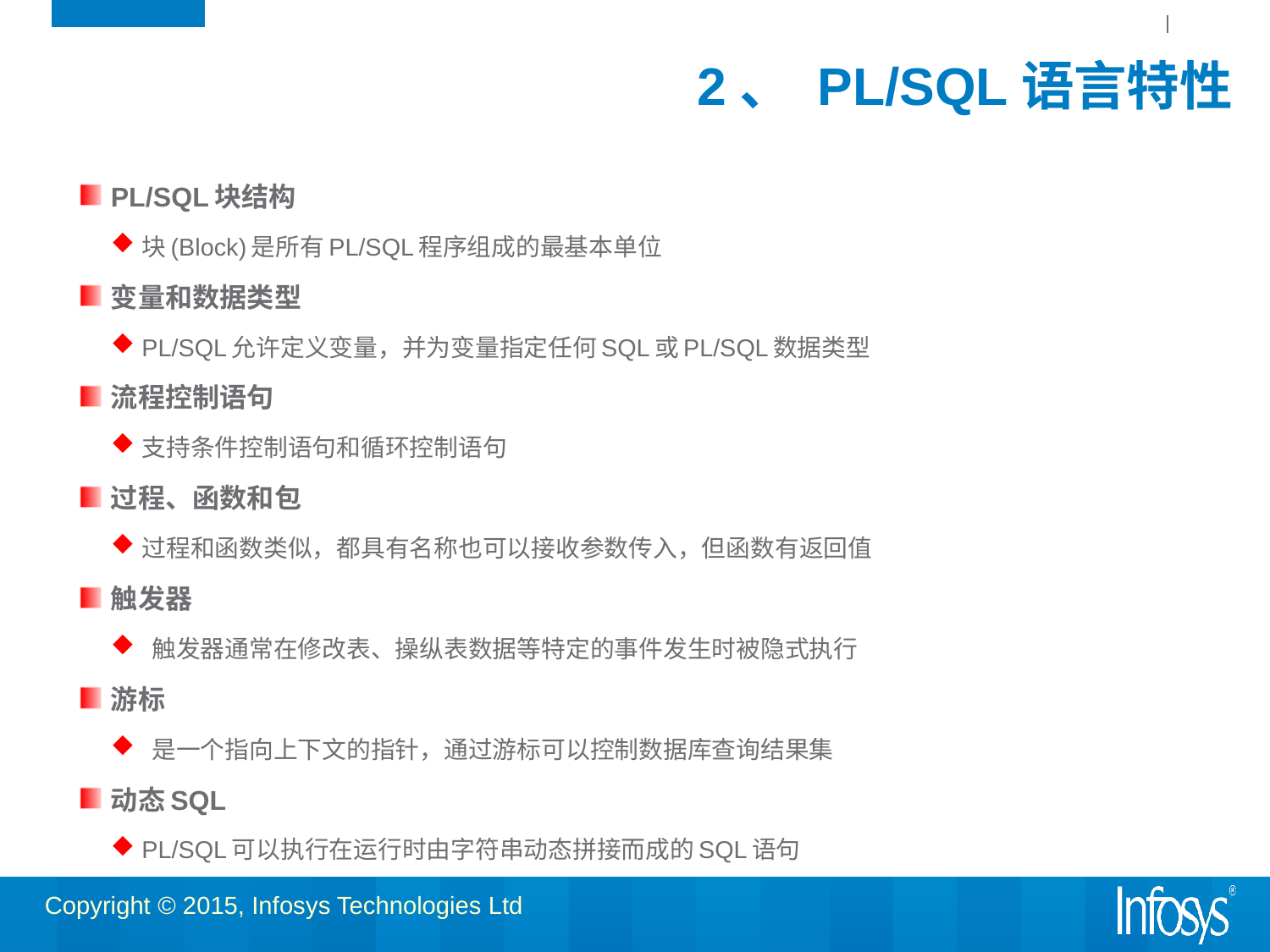

# 2、 PL/SQL语言特性
PL/SQL块结构
块(Block)是所有PL/SQL程序组成的最基本单位
变量和数据类型
PL/SQL允许定义变量，并为变量指定任何SQL或PL/SQL数据类型
流程控制语句
支持条件控制语句和循环控制语句
过程、函数和包
过程和函数类似，都具有名称也可以接收参数传入，但函数有返回值
触发器
 触发器通常在修改表、操纵表数据等特定的事件发生时被隐式执行
游标
 是一个指向上下文的指针，通过游标可以控制数据库查询结果集
动态SQL
PL/SQL可以执行在运行时由字符串动态拼接而成的SQL语句